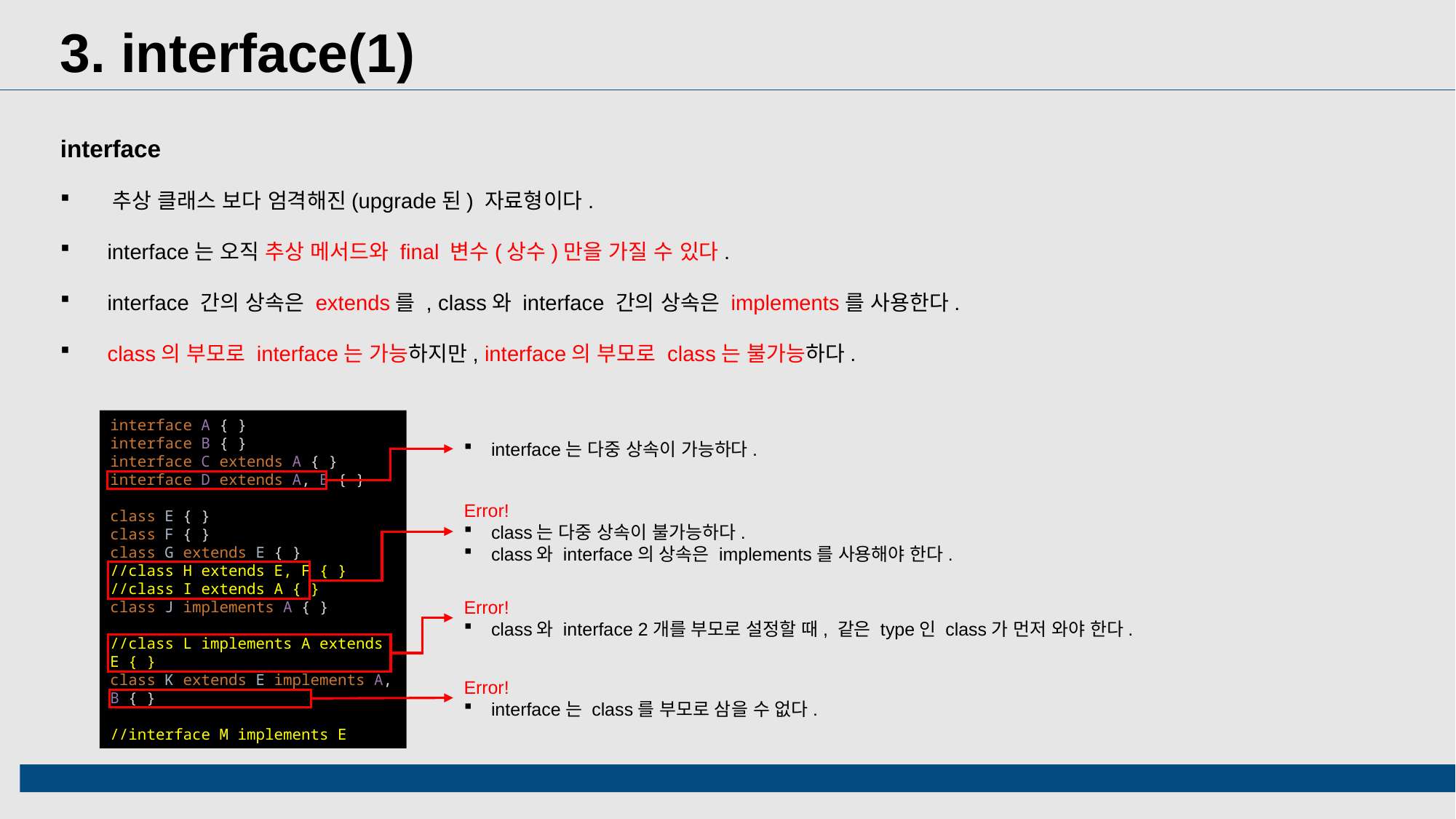

3. interface(1)
interface
 추상 클래스 보다 엄격해진(upgrade된) 자료형이다.
 interface는 오직 추상 메서드와 final 변수(상수)만을 가질 수 있다.
 interface 간의 상속은 extends를 , class와 interface 간의 상속은 implements를 사용한다.
 class의 부모로 interface는 가능하지만, interface의 부모로 class는 불가능하다.
interface A { }
interface B { }
interface C extends A { }
interface D extends A, B { }

class E { }
class F { }
class G extends E { }
//class H extends E, F { }
//class I extends A { }
class J implements A { }

//class L implements A extends E { }
class K extends E implements A, B { }

//interface M implements E
interface는 다중 상속이 가능하다.

Error!
class는 다중 상속이 불가능하다.
class와 interface의 상속은 implements를 사용해야 한다.

Error!
class와 interface 2개를 부모로 설정할 때, 같은 type인 class가 먼저 와야 한다.
c
Error!
interface는 class를 부모로 삼을 수 없다.